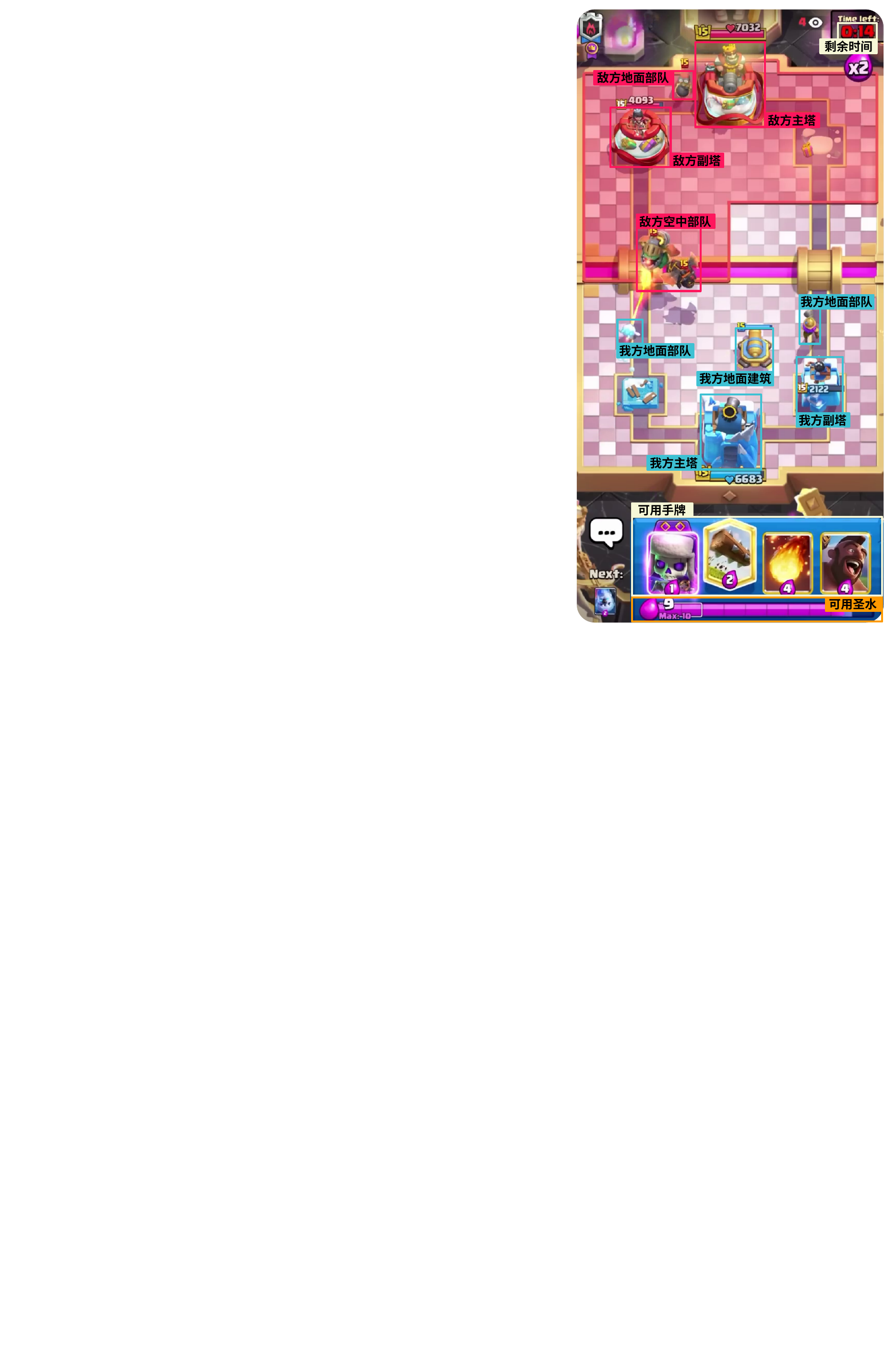

剩余时间

敌方主塔
敌方地面部队

敌方副塔
敌方空中部队

我方地面部队

我方地面部队

我方地面建筑

我方副塔

我方主塔
可用手牌

可用圣水